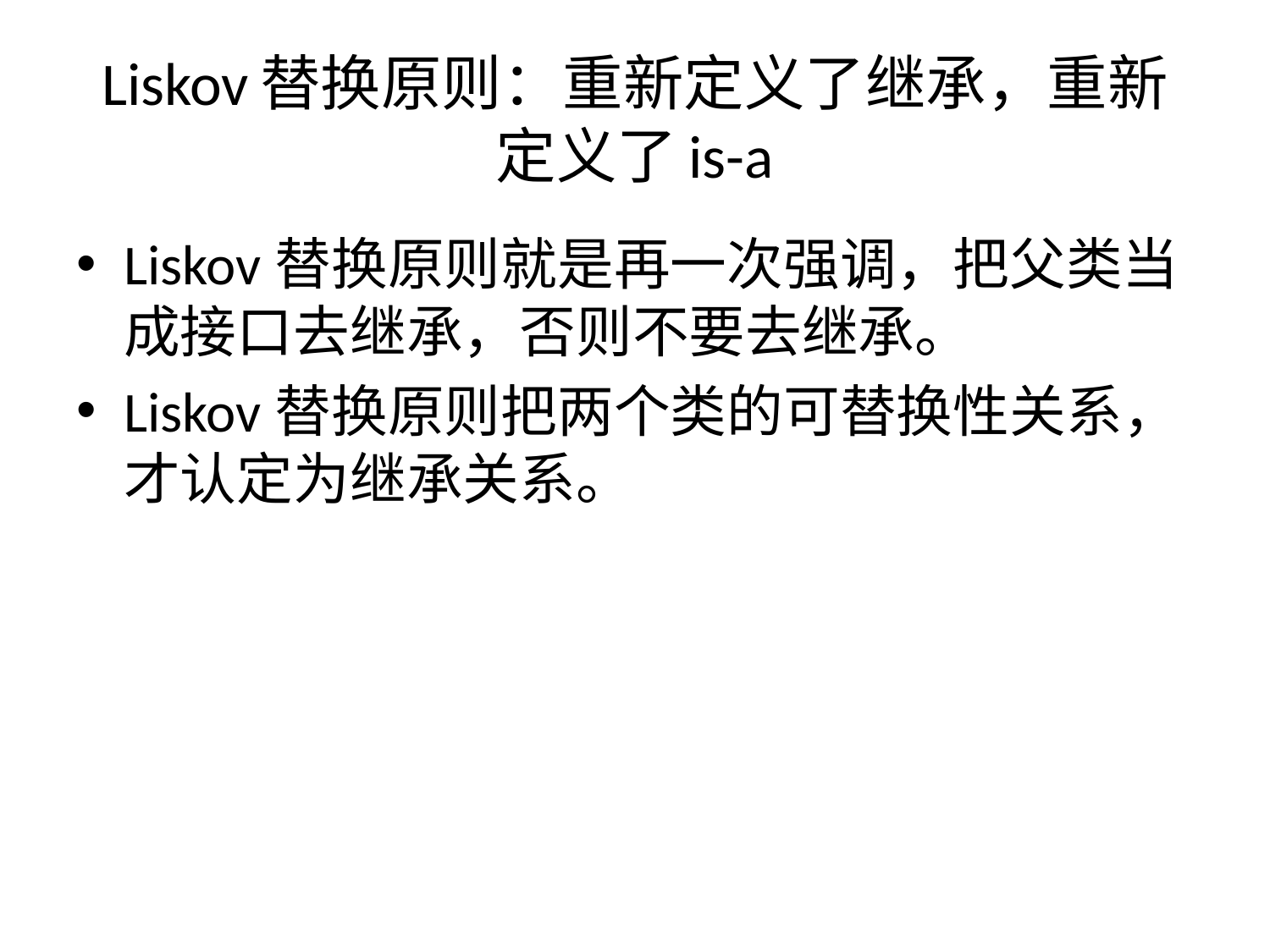

# Liskov替换原则：重新定义了继承，重新定义了is-a
Liskov替换原则就是再一次强调，把父类当成接口去继承，否则不要去继承。
Liskov替换原则把两个类的可替换性关系，才认定为继承关系。